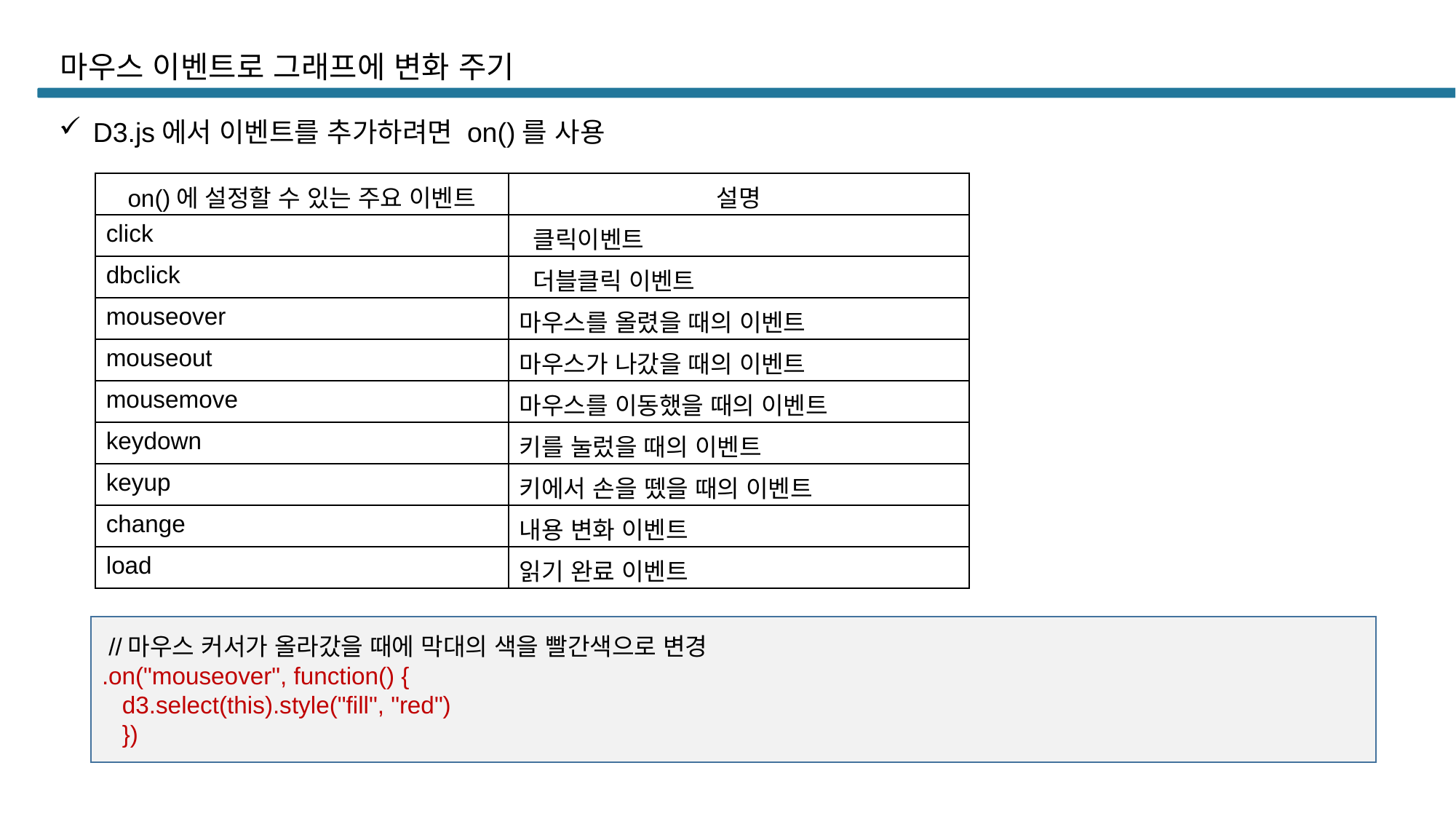

# 마우스 이벤트로 그래프에 변화 주기

D3.js에서 이벤트를 추가하려면 on()를 사용
| on()에 설정할 수 있는 주요 이벤트 | 설명 |
| --- | --- |
| click | 클릭이벤트 |
| dbclick | 더블클릭 이벤트 |
| mouseover | 마우스를 올렸을 때의 이벤트 |
| mouseout | 마우스가 나갔을 때의 이벤트 |
| mousemove | 마우스를 이동했을 때의 이벤트 |
| keydown | 키를 눌렀을 때의 이벤트 |
| keyup | 키에서 손을 뗐을 때의 이벤트 |
| change | 내용 변화 이벤트 |
| load | 읽기 완료 이벤트 |
 //마우스 커서가 올라갔을 때에 막대의 색을 빨간색으로 변경
.on("mouseover", function() {
   d3.select(this).style("fill", "red")
   })